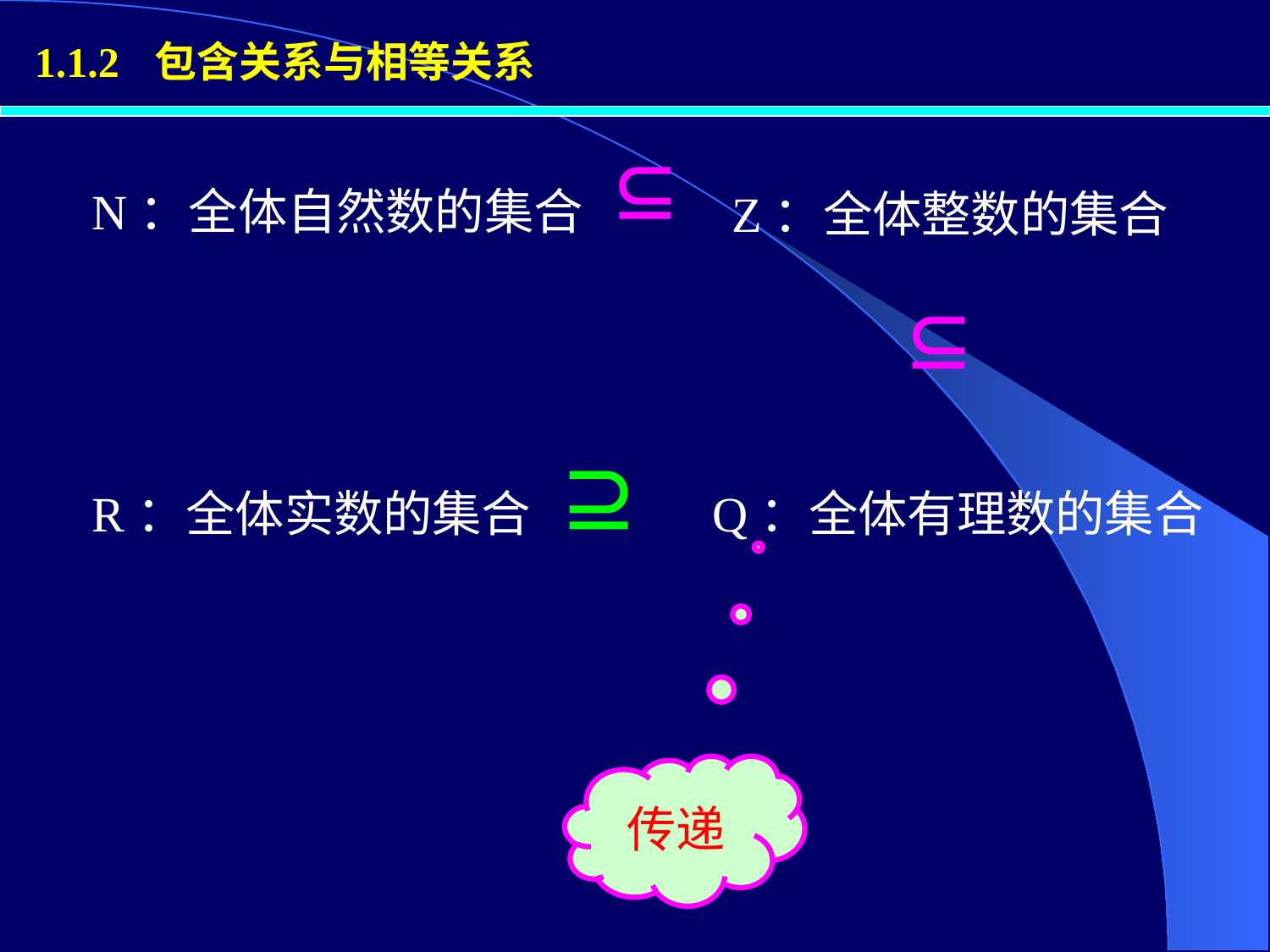

1.1.2 包含关系与相等关系

⊆
N：全体自然数的集合
Z：全体整数的集合
⊆
⊇
R：全体实数的集合
Q：全体有理数的集合
传递